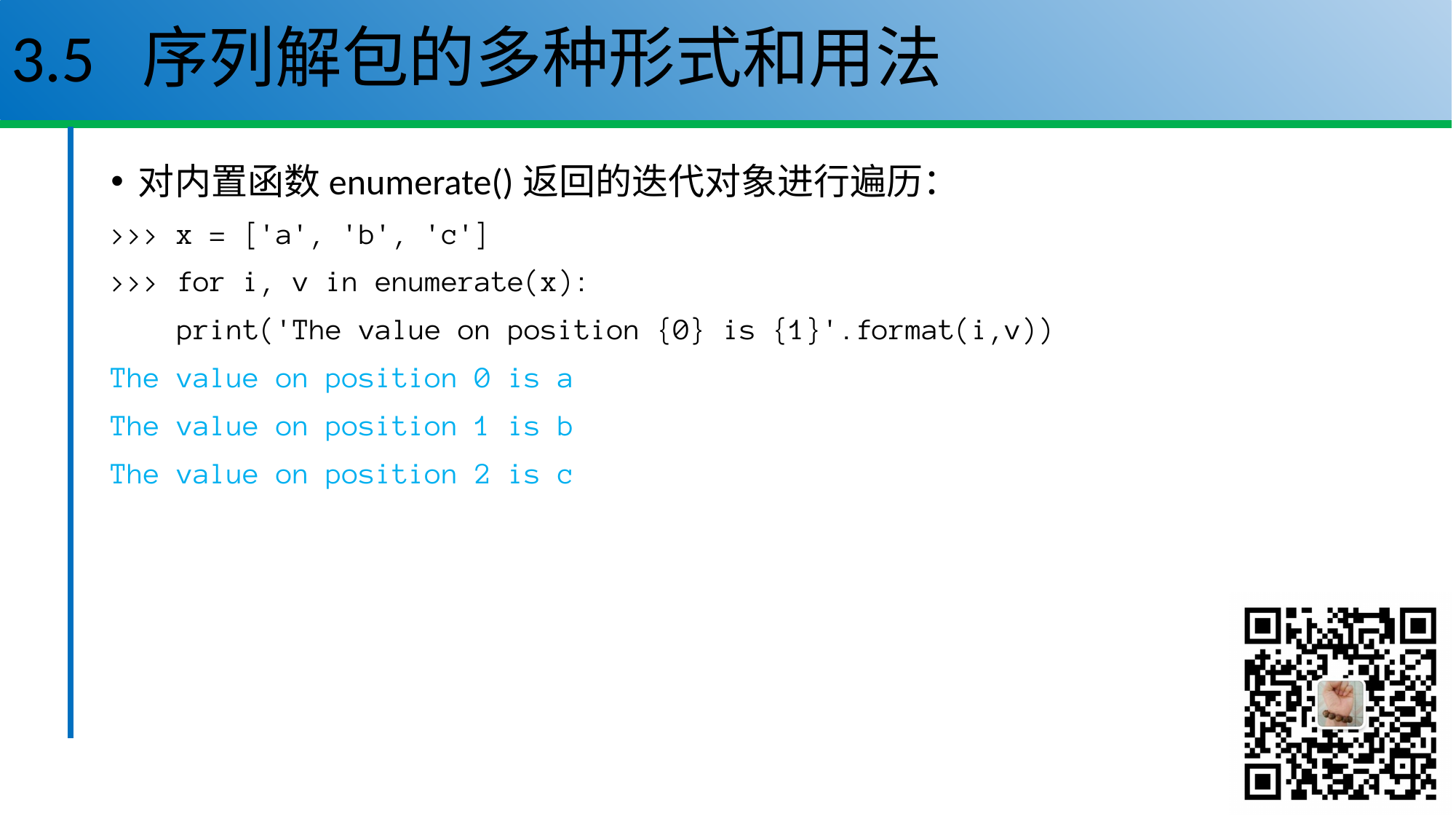

# 3.5  序列解包的多种形式和用法
对内置函数enumerate()返回的迭代对象进行遍历：
>>> x = ['a', 'b', 'c']
>>> for i, v in enumerate(x):
    print('The value on position {0} is {1}'.format(i,v))
The value on position 0 is a
The value on position 1 is b
The value on position 2 is c
77